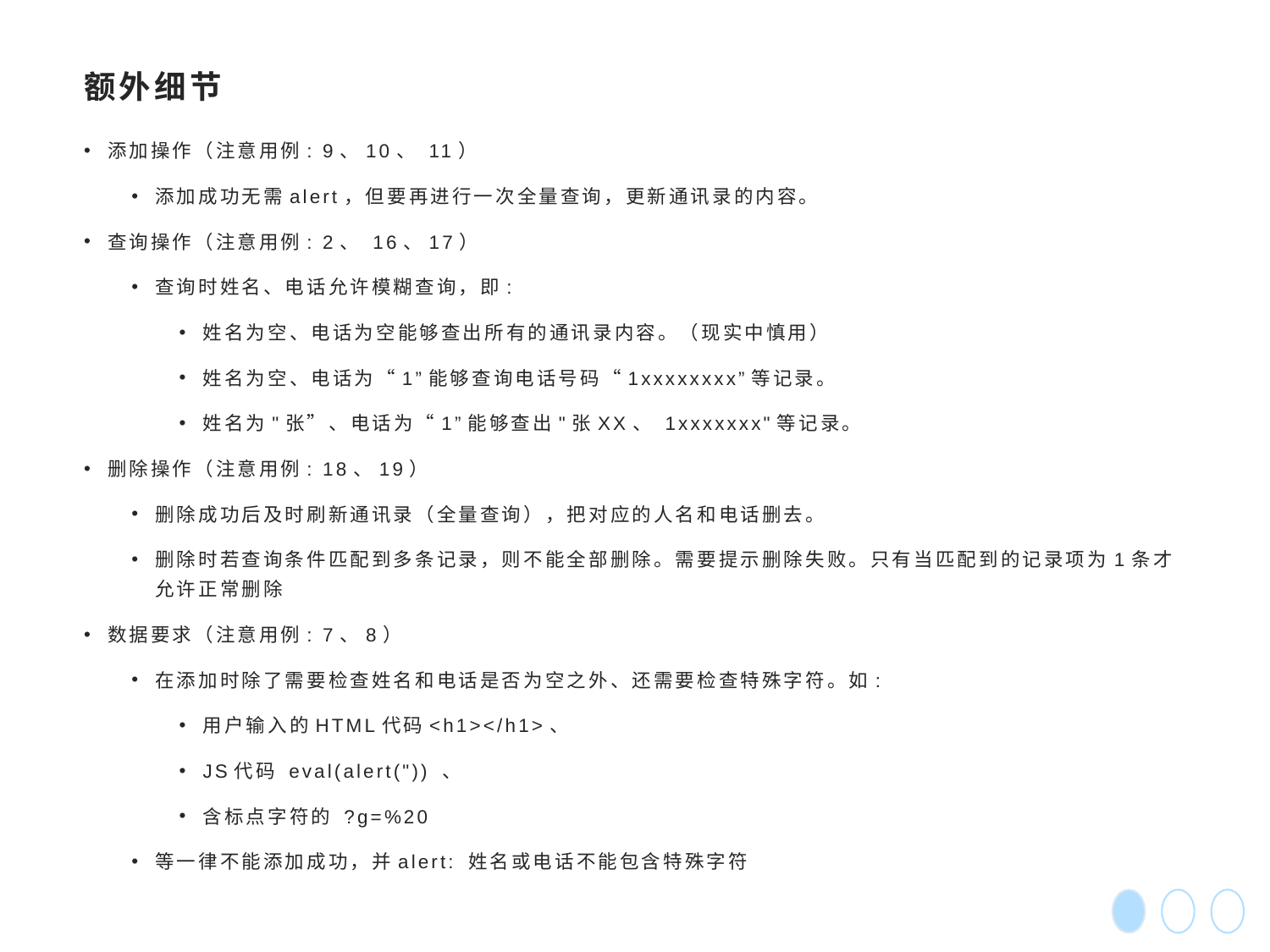

# 额外细节
添加操作（注意用例: 9、10、 11）
添加成功无需alert，但要再进行一次全量查询，更新通讯录的内容。
查询操作（注意用例: 2、 16、17）
查询时姓名、电话允许模糊查询，即:
姓名为空、电话为空能够查出所有的通讯录内容。（现实中慎用）
姓名为空、电话为“1”能够查询电话号码“1xxxxxxxx”等记录。
姓名为"张”、电话为“1”能够查出"张XX、 1xxxxxxx"等记录。
删除操作（注意用例: 18、19）
删除成功后及时刷新通讯录（全量查询），把对应的人名和电话删去。
删除时若查询条件匹配到多条记录，则不能全部删除。需要提示删除失败。只有当匹配到的记录项为1条才允许正常删除
数据要求（注意用例: 7、8）
在添加时除了需要检查姓名和电话是否为空之外、还需要检查特殊字符。如:
用户输入的HTML代码<h1></h1>、
JS代码 eval(alert(")) 、
含标点字符的 ?g=%20
等一律不能添加成功，并alert: 姓名或电话不能包含特殊字符